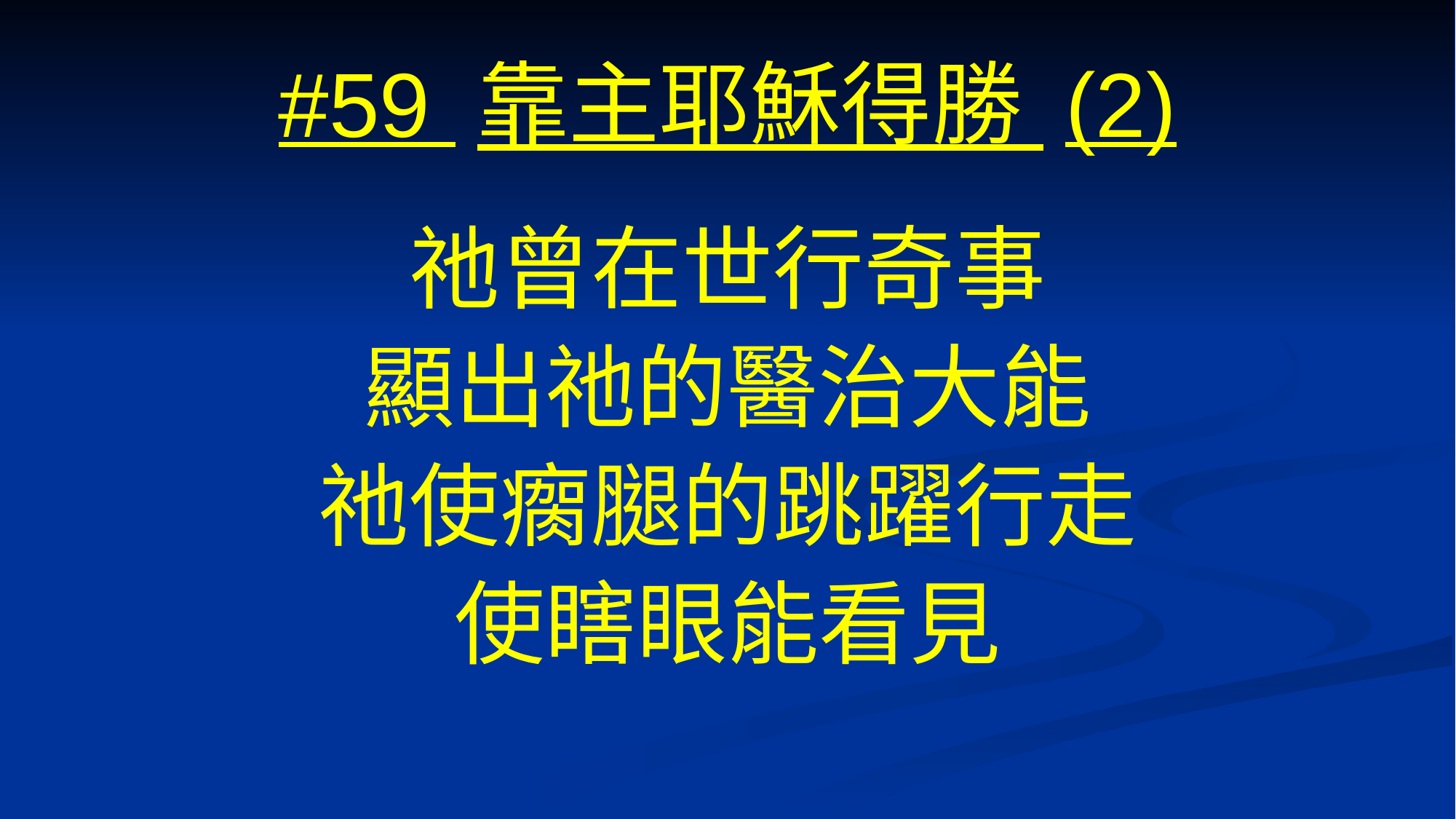

# #59 靠主耶穌得勝 (2)
祂曾在世行奇事
顯出祂的醫治大能
祂使瘸腿的跳躍行走
使瞎眼能看見